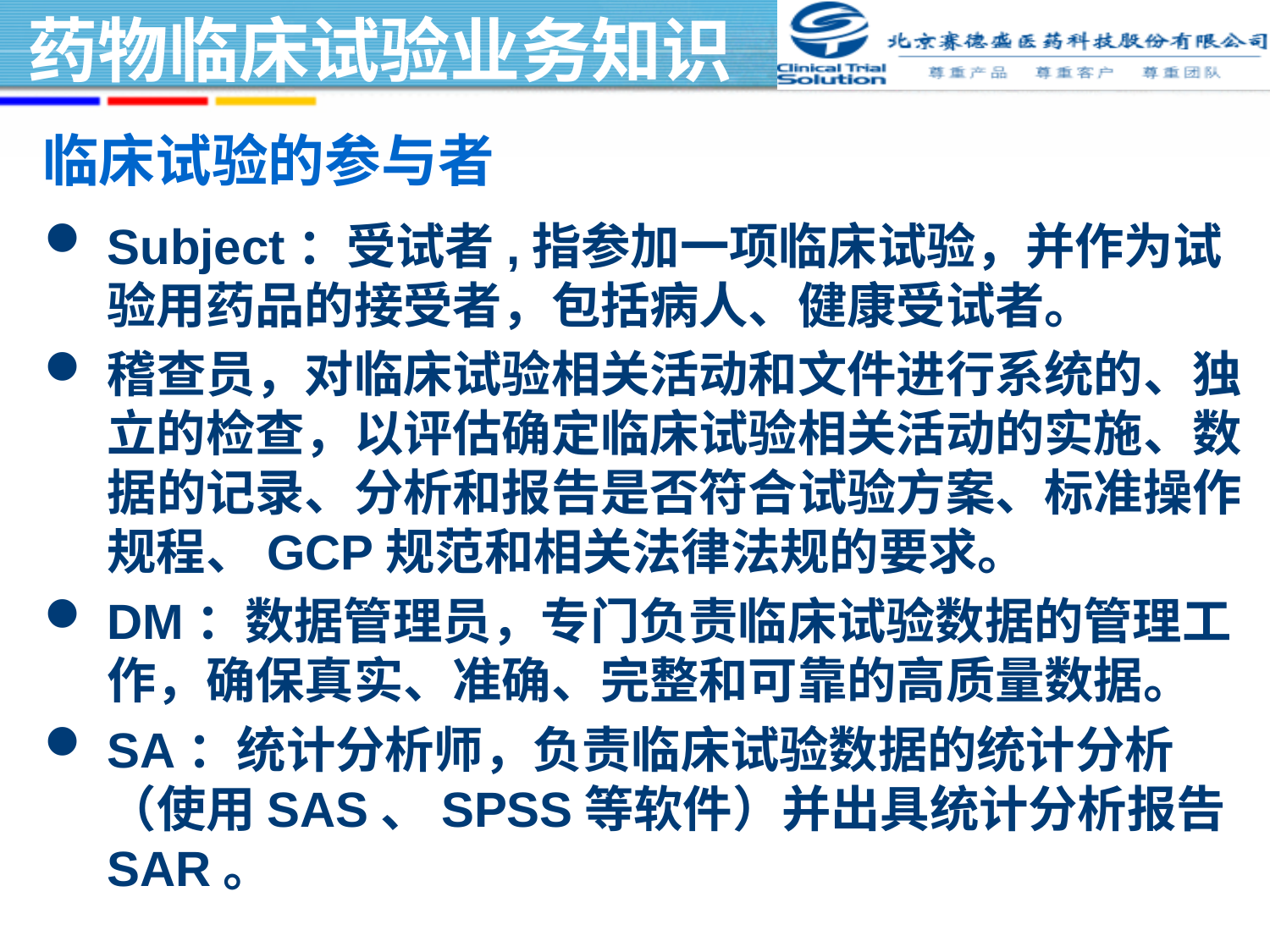

临床试验的参与者
Subject：受试者,指参加一项临床试验，并作为试验用药品的接受者，包括病人、健康受试者。
稽查员，对临床试验相关活动和文件进行系统的、独立的检查，以评估确定临床试验相关活动的实施、数据的记录、分析和报告是否符合试验方案、标准操作规程、GCP规范和相关法律法规的要求。
DM：数据管理员，专门负责临床试验数据的管理工作，确保真实、准确、完整和可靠的高质量数据。
SA：统计分析师，负责临床试验数据的统计分析（使用SAS、SPSS等软件）并出具统计分析报告SAR。